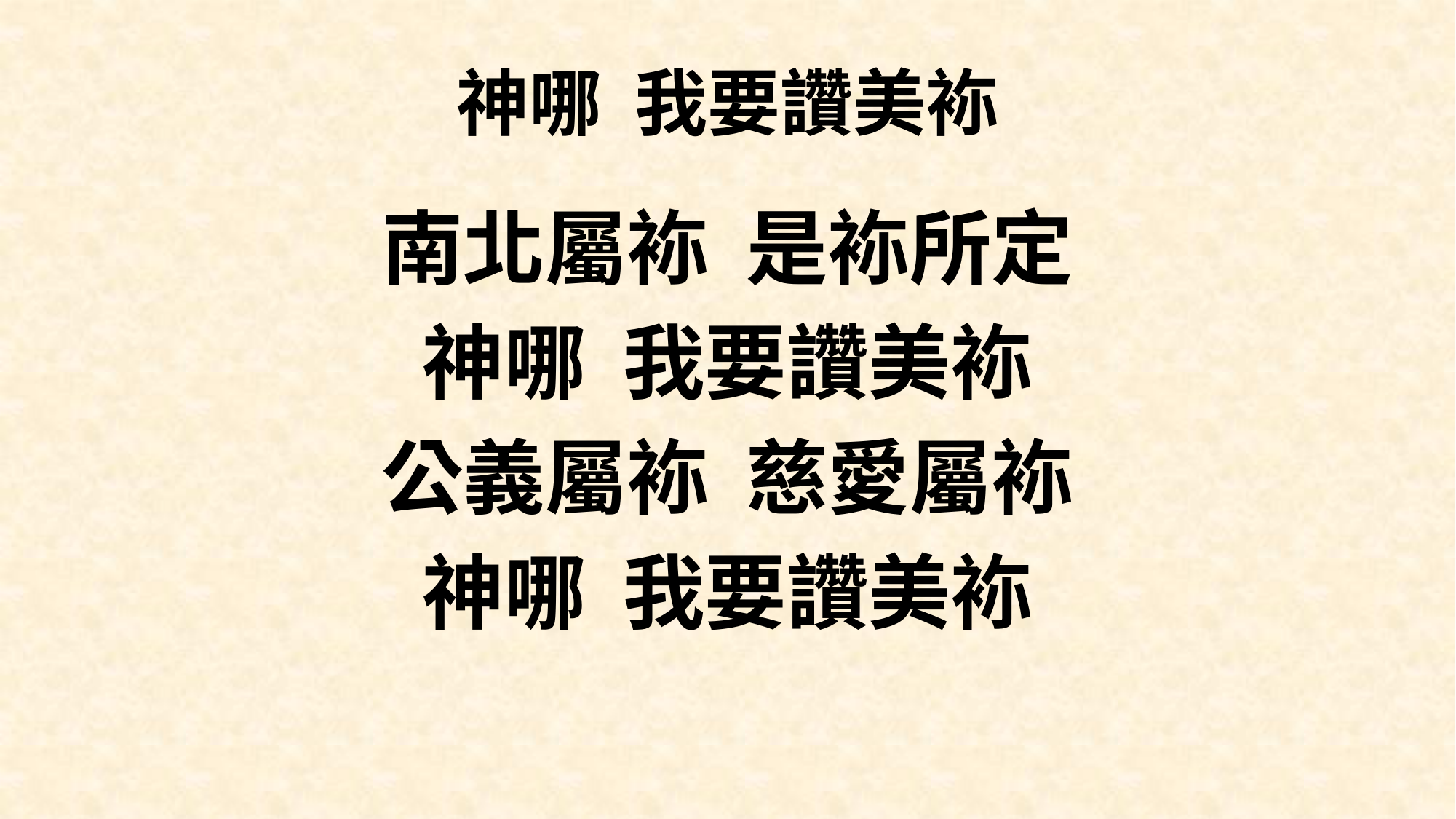

# 神哪  我要讚美袮
南北屬袮  是袮所定
神哪  我要讚美袮
公義屬袮  慈愛屬袮
神哪  我要讚美袮